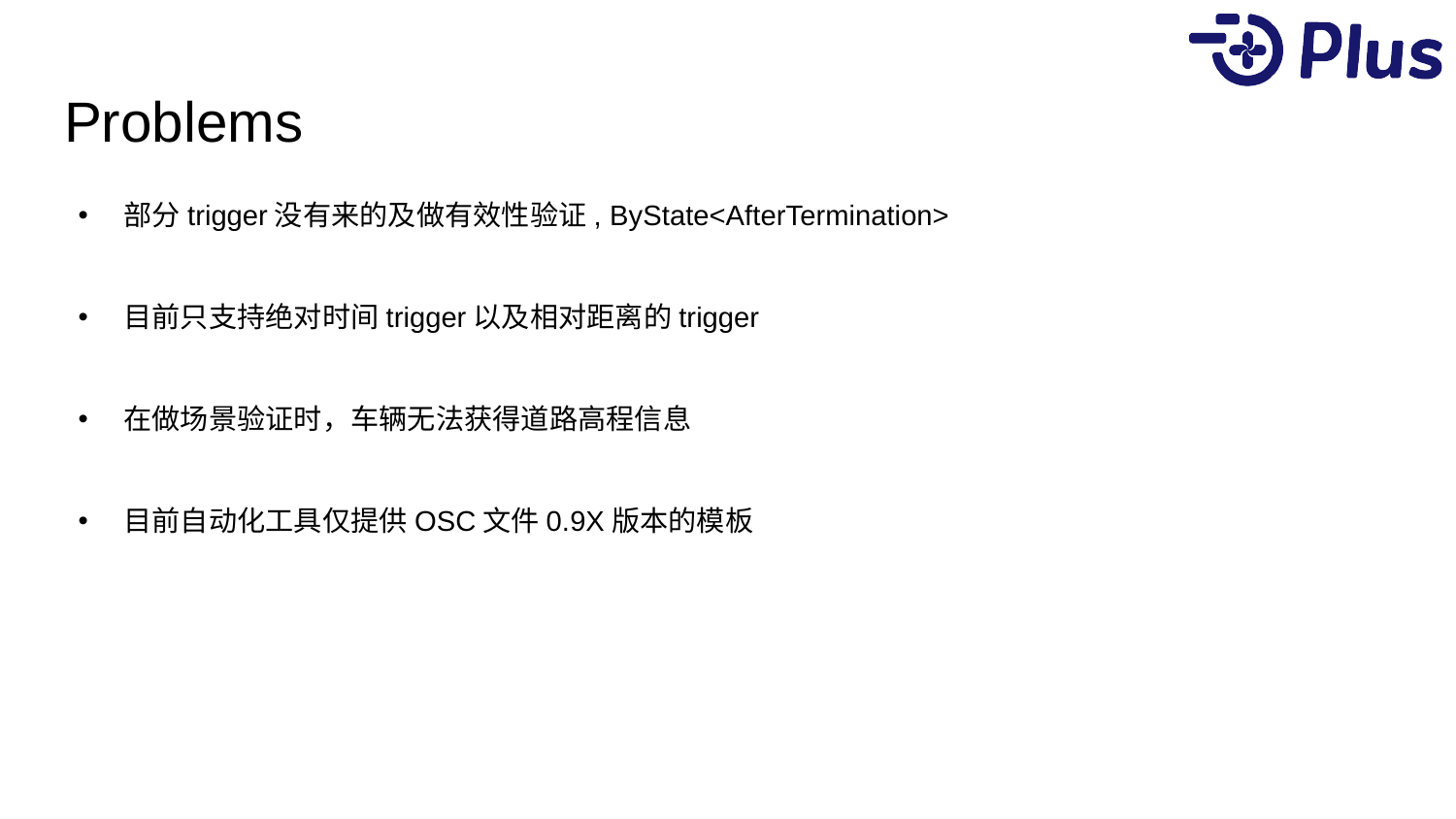

# Problems
部分trigger没有来的及做有效性验证, ByState<AfterTermination>

目前只支持绝对时间trigger以及相对距离的trigger

在做场景验证时，车辆无法获得道路高程信息

目前自动化工具仅提供OSC文件0.9X版本的模板